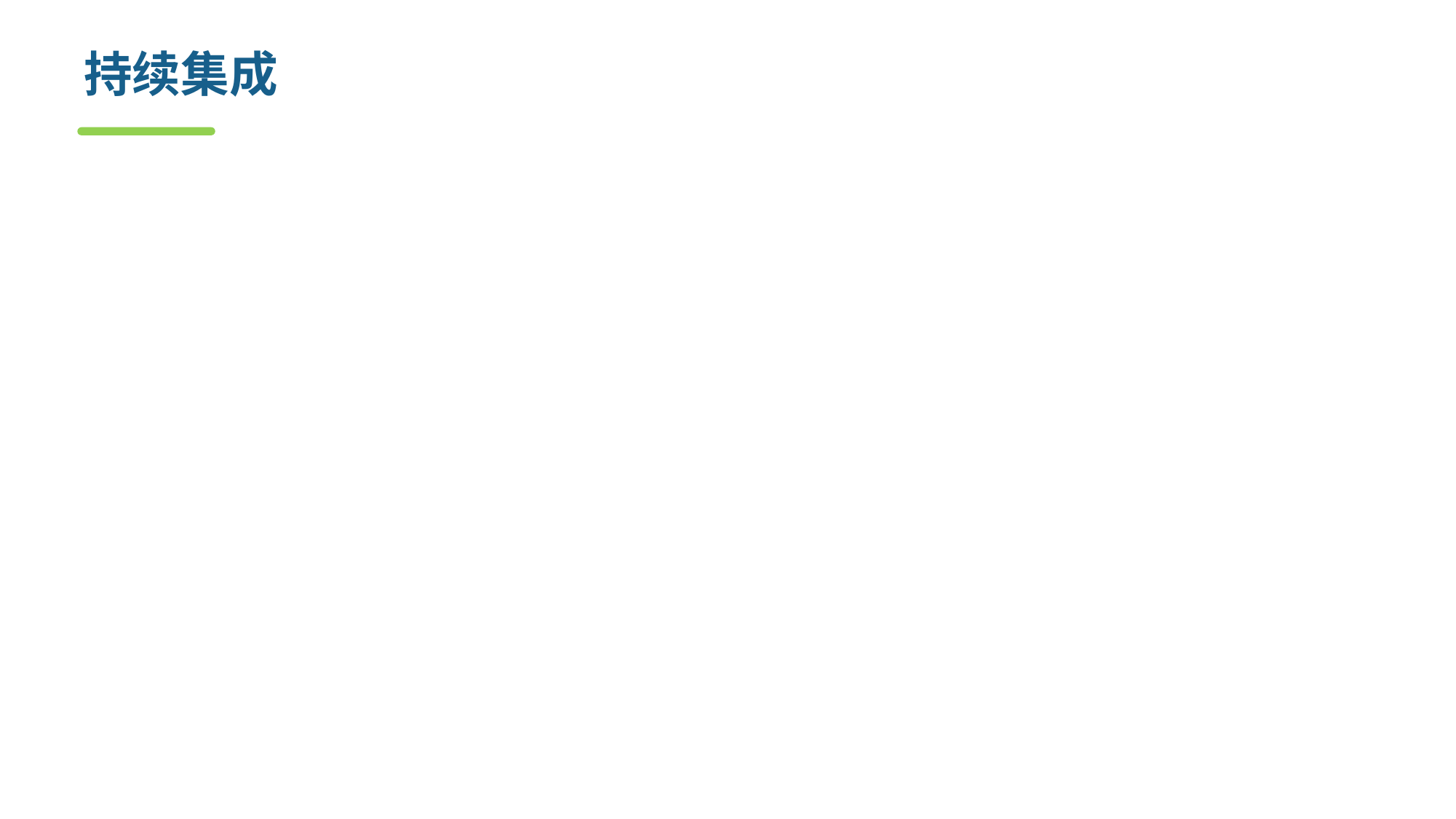

# 持续集成
开发人员应不断地将代码集成到主干上，几小时一次，绝不超过1天；
每个人需要在最后的版本上工作；
持续集成能够在早期避免或发现一些兼容性问题。

20